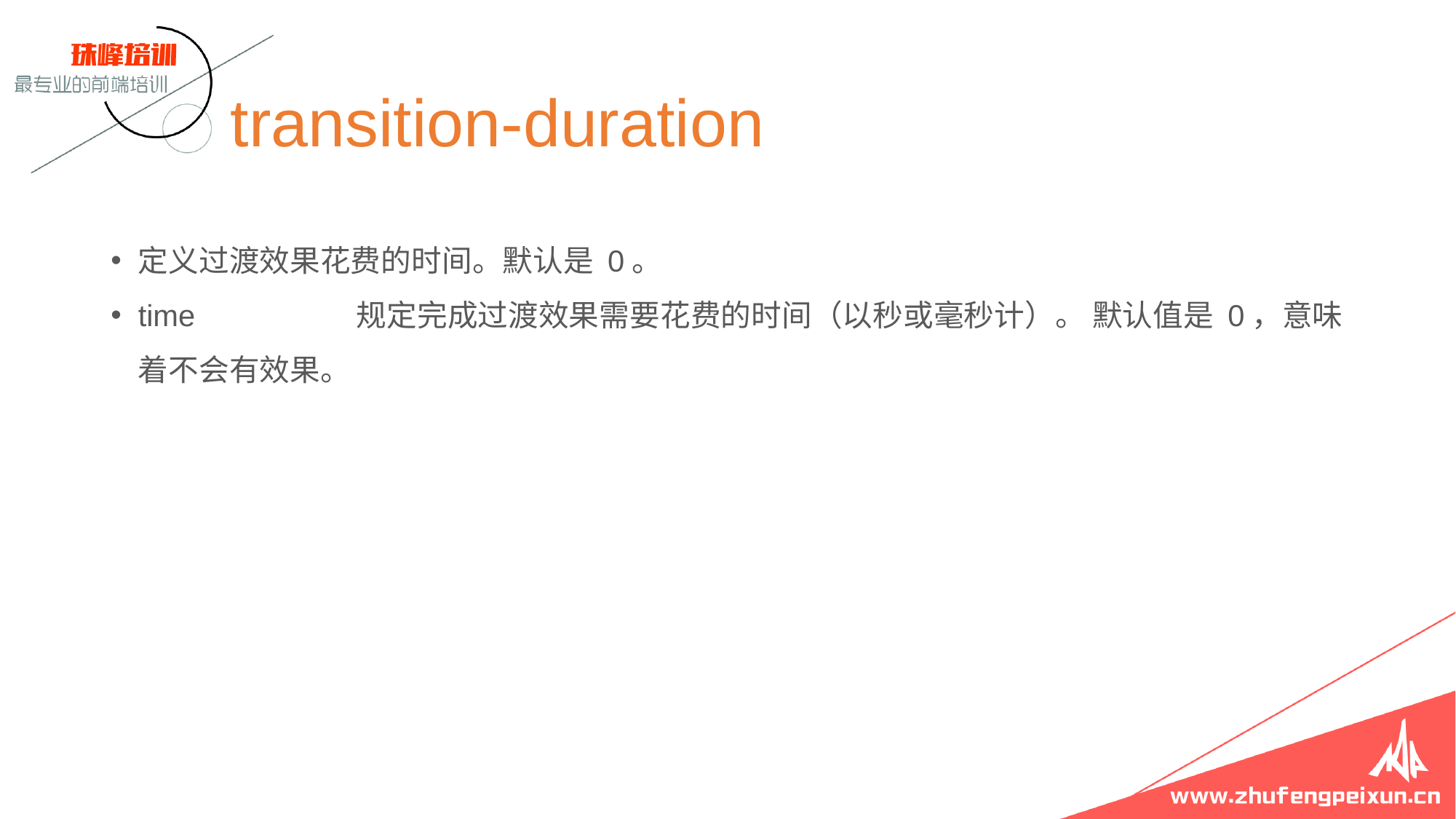

# transition-duration
定义过渡效果花费的时间。默认是 0。
time		规定完成过渡效果需要花费的时间（以秒或毫秒计）。 默认值是 0，意味着不会有效果。